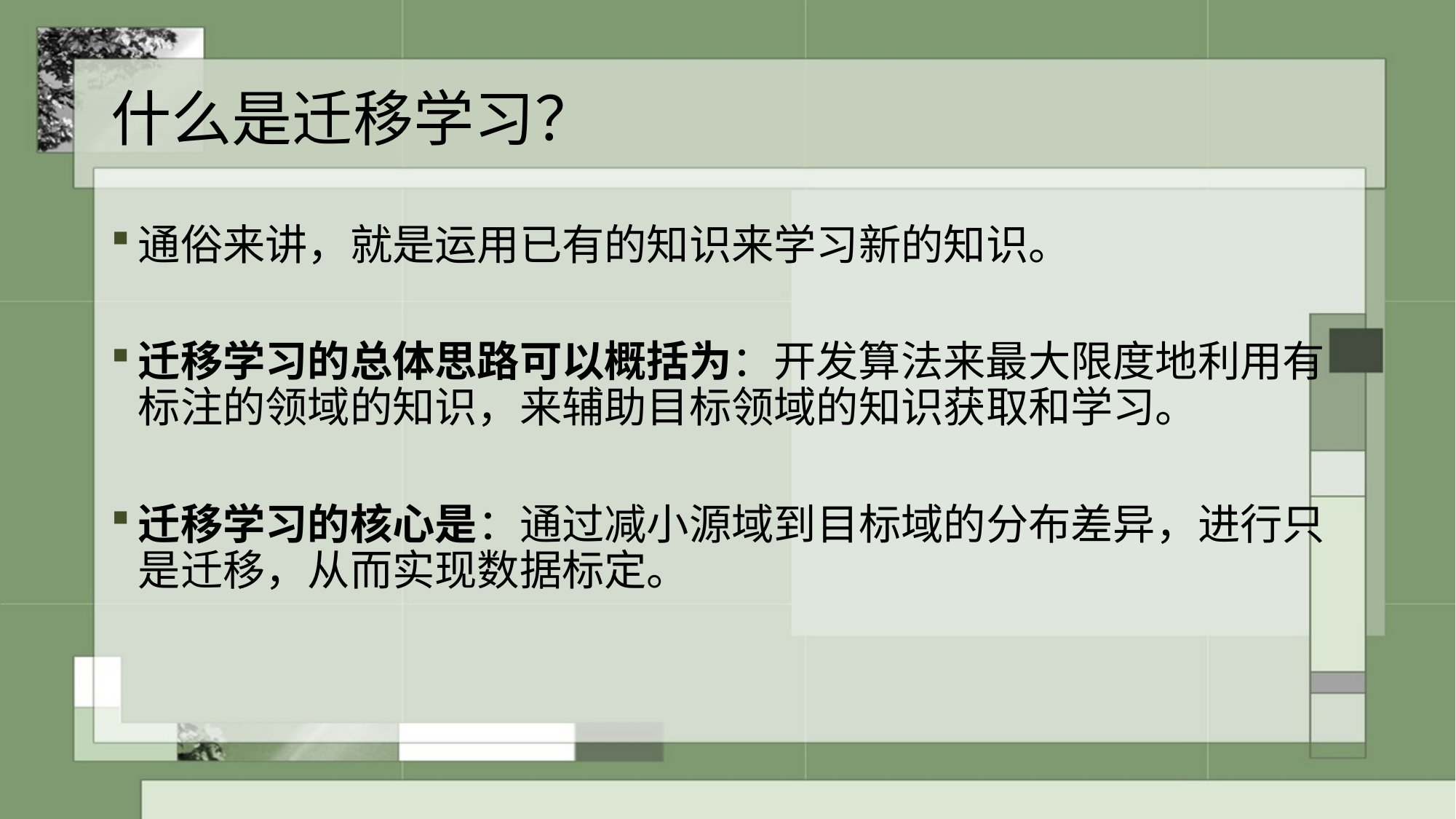

# 什么是迁移学习？
通俗来讲，就是运用已有的知识来学习新的知识。

迁移学习的总体思路可以概括为：开发算法来最大限度地利用有标注的领域的知识，来辅助目标领域的知识获取和学习。

迁移学习的核心是：通过减小源域到目标域的分布差异，进行只是迁移，从而实现数据标定。